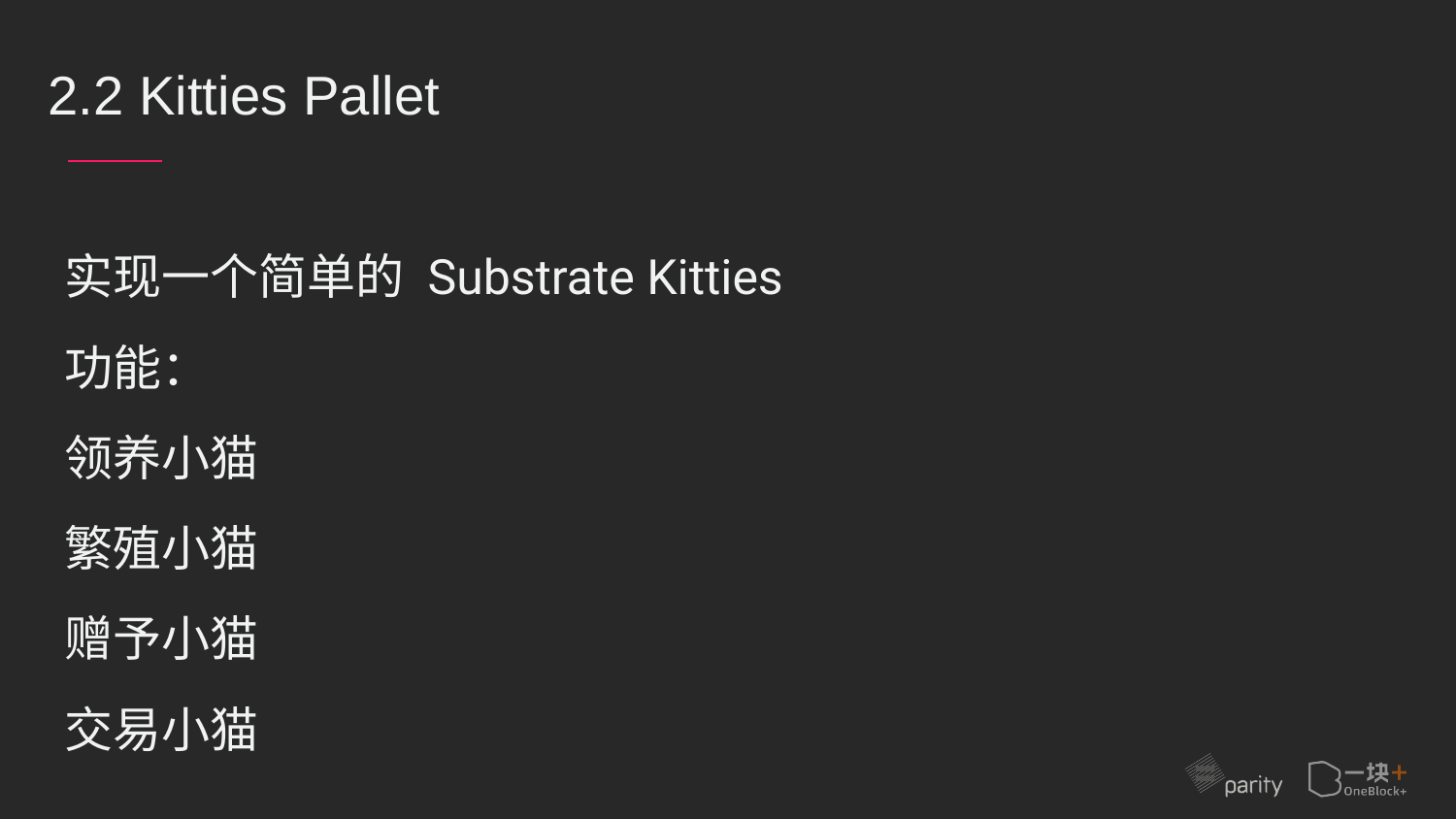

2.2 Kitties Pallet

实现一个简单的 Substrate Kitties
功能：
领养小猫
繁殖小猫
赠予小猫
交易小猫